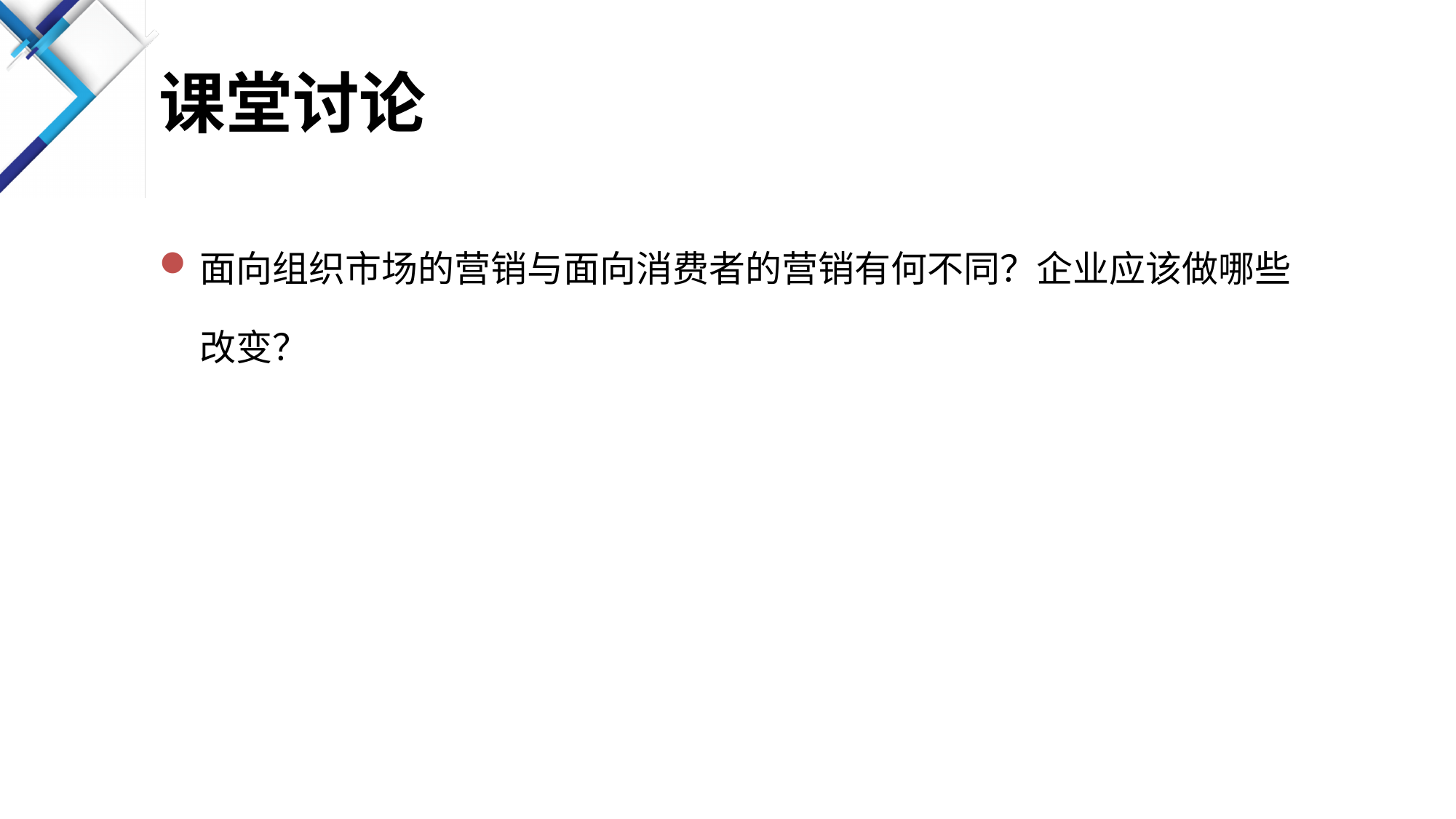

# 课堂讨论
面向组织市场的营销与面向消费者的营销有何不同？企业应该做哪些改变？